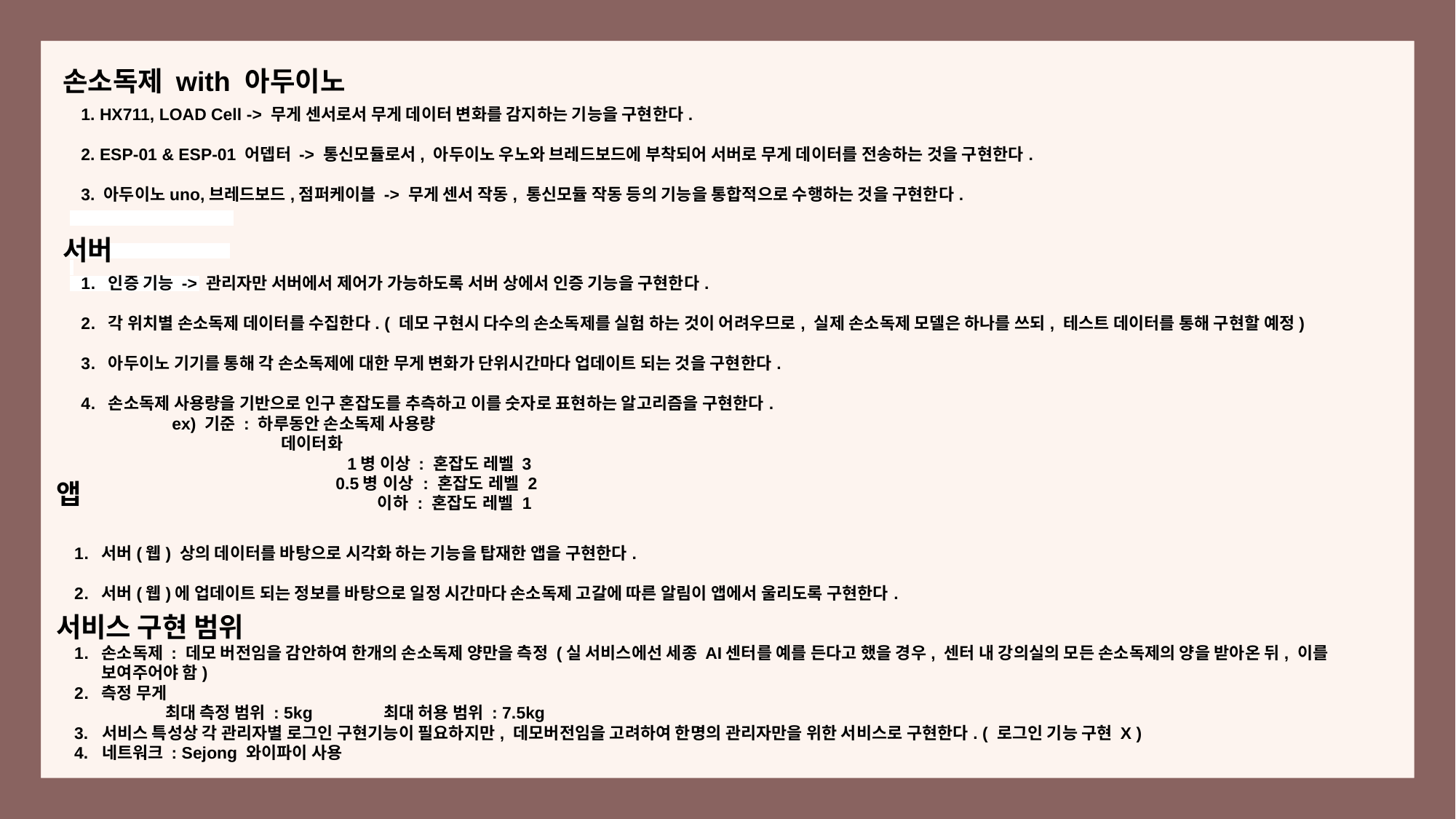

손소독제 with 아두이노

1. HX711, LOAD Cell -> 무게 센서로서 무게 데이터 변화를 감지하는 기능을 구현한다.

2. ESP-01 & ESP-01 어뎁터 -> 통신모듈로서, 아두이노 우노와 브레드보드에 부착되어 서버로 무게 데이터를 전송하는 것을 구현한다.

3. 아두이노uno,브레드보드,점퍼케이블 -> 무게 센서 작동, 통신모듈 작동 등의 기능을 통합적으로 수행하는 것을 구현한다.

서버

인증 기능 -> 관리자만 서버에서 제어가 가능하도록 서버 상에서 인증 기능을 구현한다.

각 위치별 손소독제 데이터를 수집한다. ( 데모 구현시 다수의 손소독제를 실험 하는 것이 어려우므로, 실제 손소독제 모델은 하나를 쓰되, 테스트 데이터를 통해 구현할 예정)

아두이노 기기를 통해 각 손소독제에 대한 무게 변화가 단위시간마다 업데이트 되는 것을 구현한다.

손소독제 사용량을 기반으로 인구 혼잡도를 추측하고 이를 숫자로 표현하는 알고리즘을 구현한다.
ex) 기준 : 하루동안 손소독제 사용량
	데이터화
.  1병 이상 : 혼잡도 레벨 3
0.5병 이상 : 혼잡도 레벨 2
        이하 : 혼잡도 레벨 1

앱

서버(웹) 상의 데이터를 바탕으로 시각화 하는 기능을 탑재한 앱을 구현한다.

서버(웹)에 업데이트 되는 정보를 바탕으로 일정 시간마다 손소독제 고갈에 따른 알림이 앱에서 울리도록 구현한다.

서비스 구현 범위
손소독제 : 데모 버전임을 감안하여 한개의 손소독제 양만을 측정 (실 서비스에선 세종 AI센터를 예를 든다고 했을 경우, 센터 내 강의실의 모든 손소독제의 양을 받아온 뒤, 이를 보여주어야 함)
측정 무게
최대 측정 범위 : 5kg	최대 허용 범위 : 7.5kg
3.  서비스 특성상 각 관리자별 로그인 구현기능이 필요하지만, 데모버전임을 고려하여 한명의 관리자만을 위한 서비스로 구현한다. ( 로그인 기능 구현 X )
4.  네트워크 : Sejong 와이파이 사용